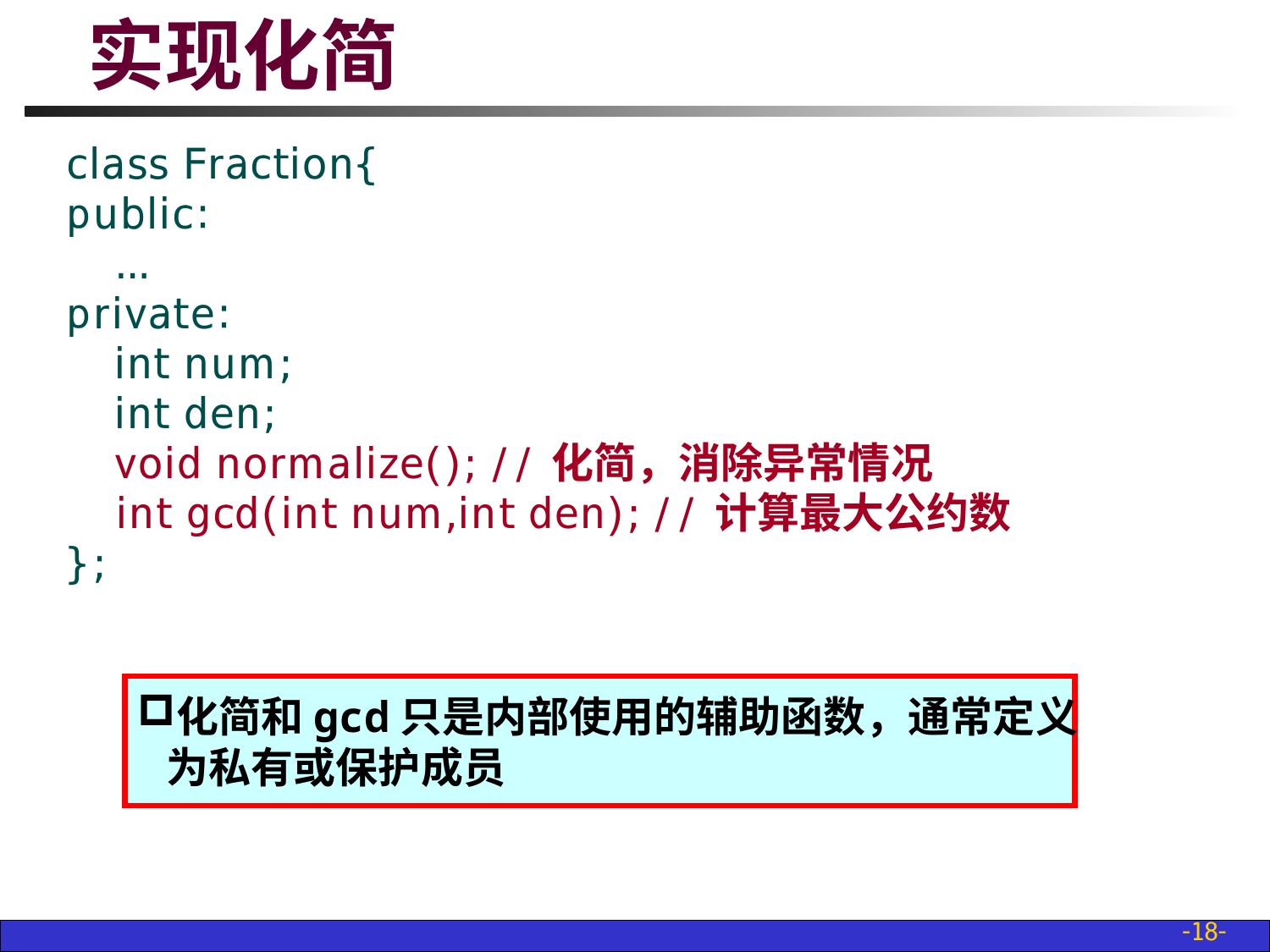

# 实现化简
class Fraction{
public:
	…
private:
	int num;
	int den;
	void normalize(); //化简，消除异常情况
    int gcd(int num,int den); //计算最大公约数
};
化简和gcd只是内部使用的辅助函数，通常定义
  为私有或保护成员
-18-